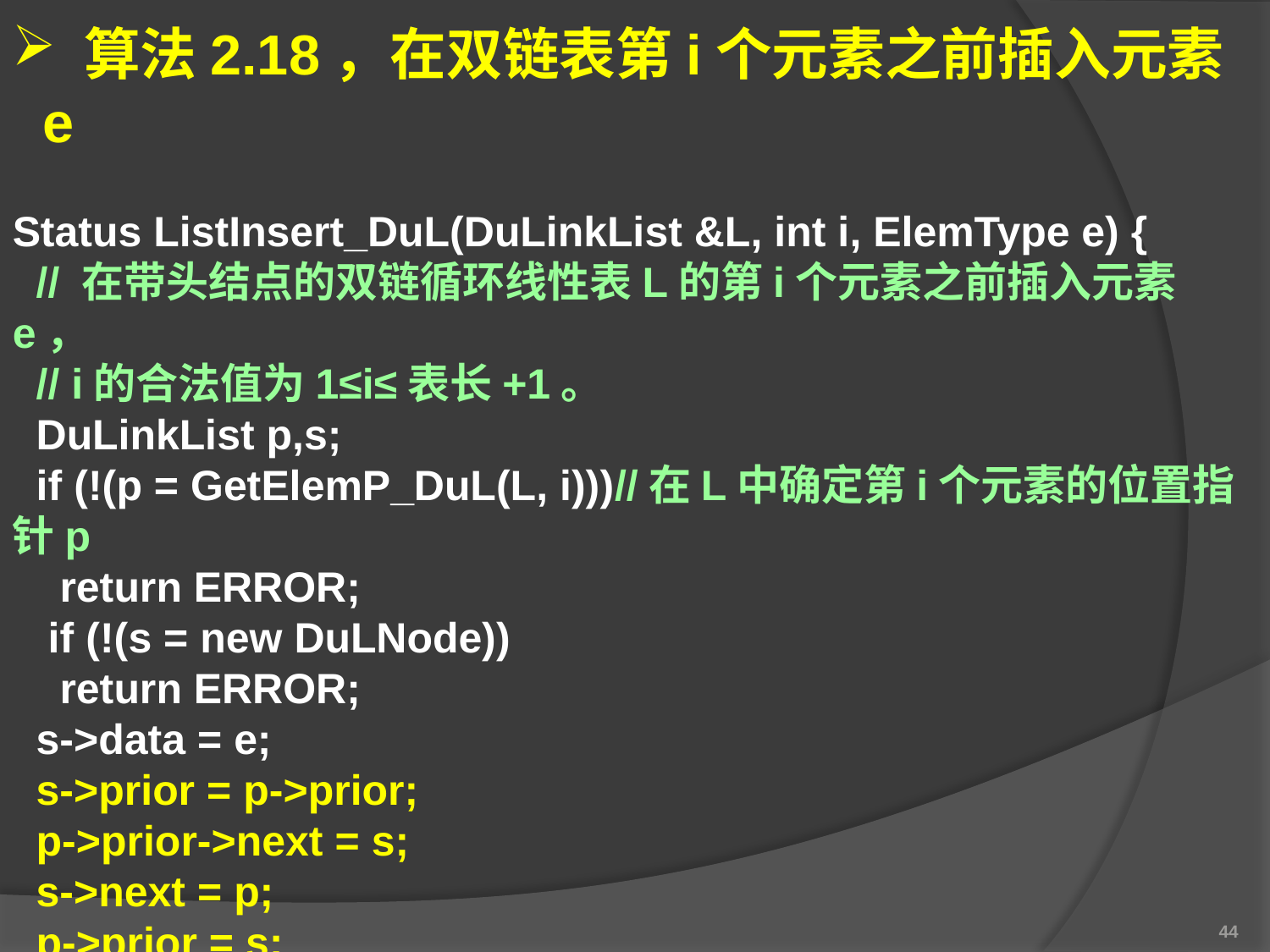

算法2.18，在双链表第i个元素之前插入元素e

Status ListInsert_DuL(DuLinkList &L, int i, ElemType e) {
  // 在带头结点的双链循环线性表L的第i个元素之前插入元素e，
  // i的合法值为1≤i≤表长+1。
  DuLinkList p,s;
  if (!(p = GetElemP_DuL(L, i)))//在L中确定第i个元素的位置指针p
    return ERROR;
   if (!(s = new DuLNode))
    return ERROR;
  s->data = e;
  s->prior = p->prior;
  p->prior->next = s;
  s->next = p;
  p->prior = s;
  return OK;
} // ListInsert_DuL
44